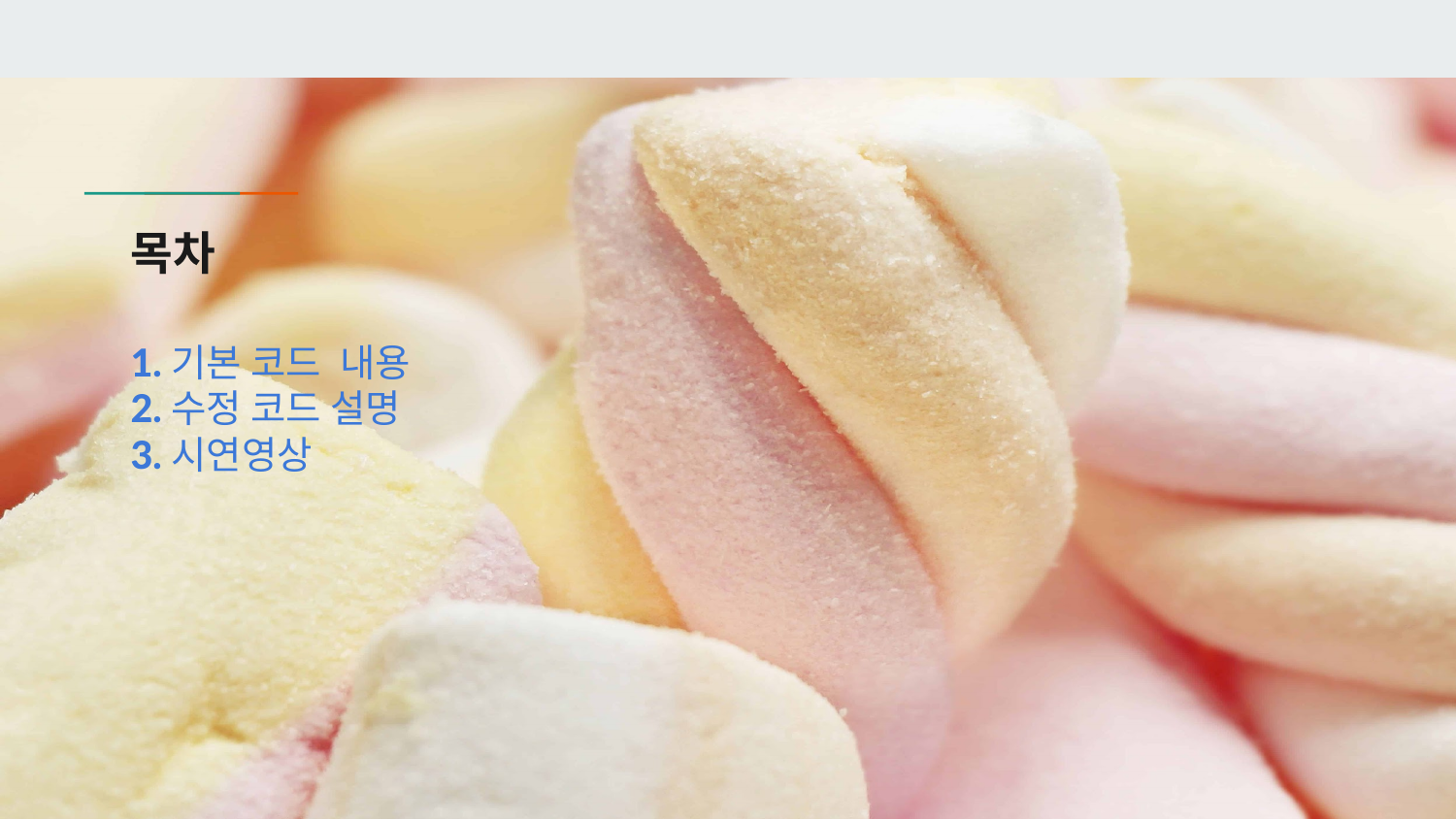

# 목차
1.기본 코드  내용
2.수정 코드 설명
3.시연영상